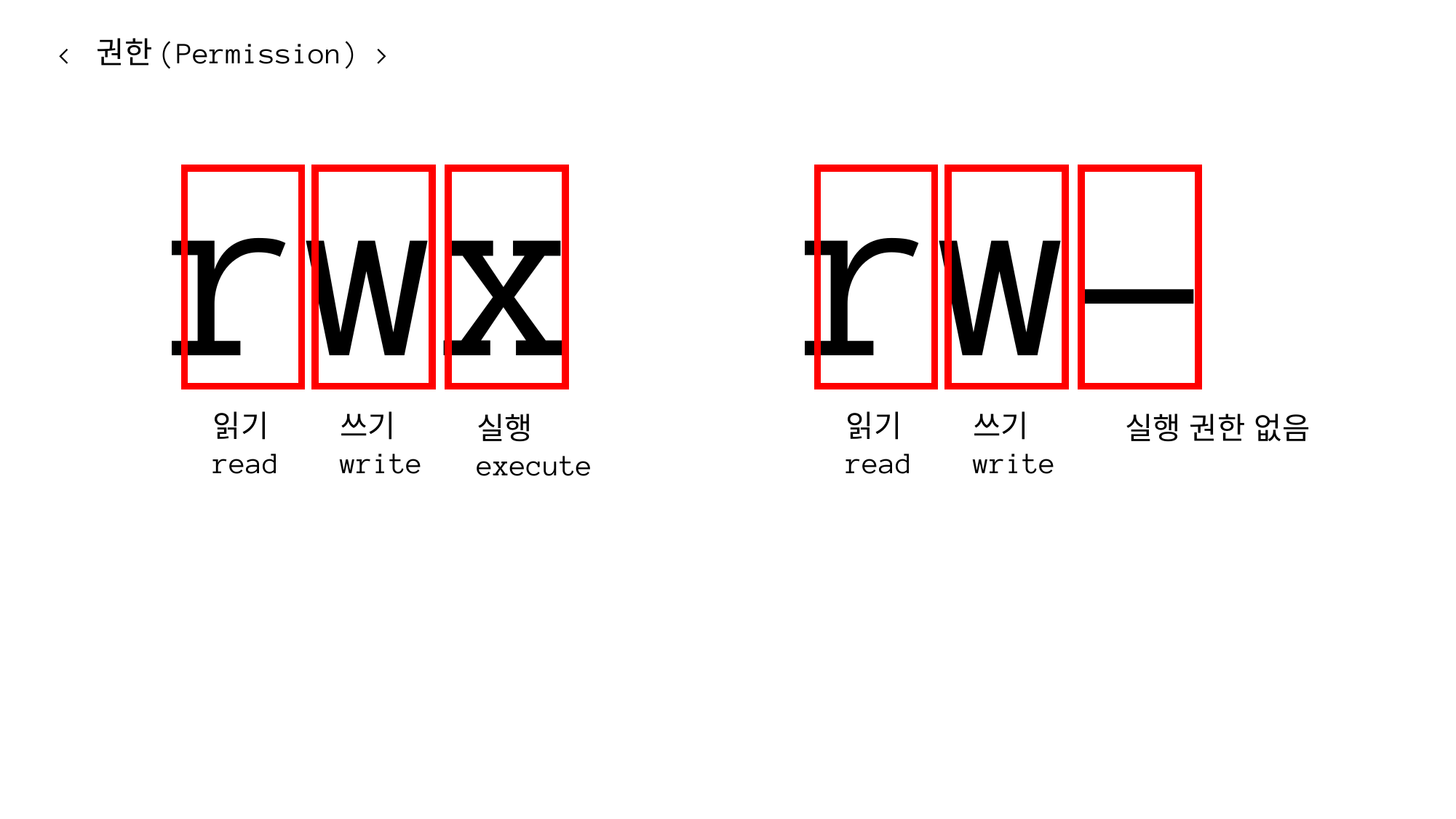

< 권한(Permission) >

rwx
rw-

읽기
read
쓰기
write
읽기
read
쓰기
write
실행
execute
실행 권한 없음